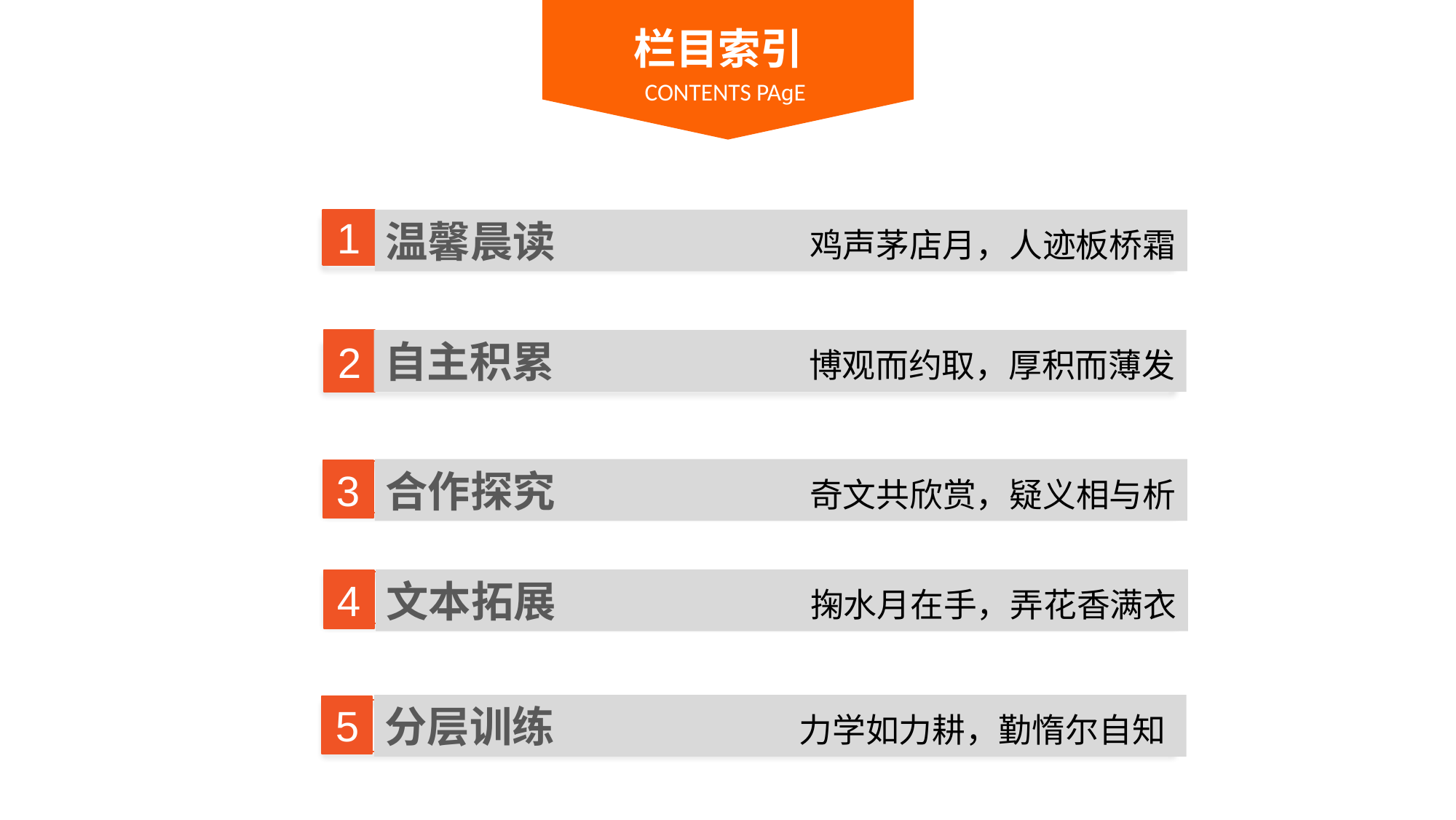

栏目索引
CONTENTS PAɡE
1
温馨晨读        	          鸡声茅店月，人迹板桥霜

2
自主积累        	          博观而约取，厚积而薄发

合作探究        	          奇文共欣赏，疑义相与析
3

文本拓展        	          掬水月在手，弄花香满衣
4

分层训练        	         力学如力耕，勤惰尔自知
5